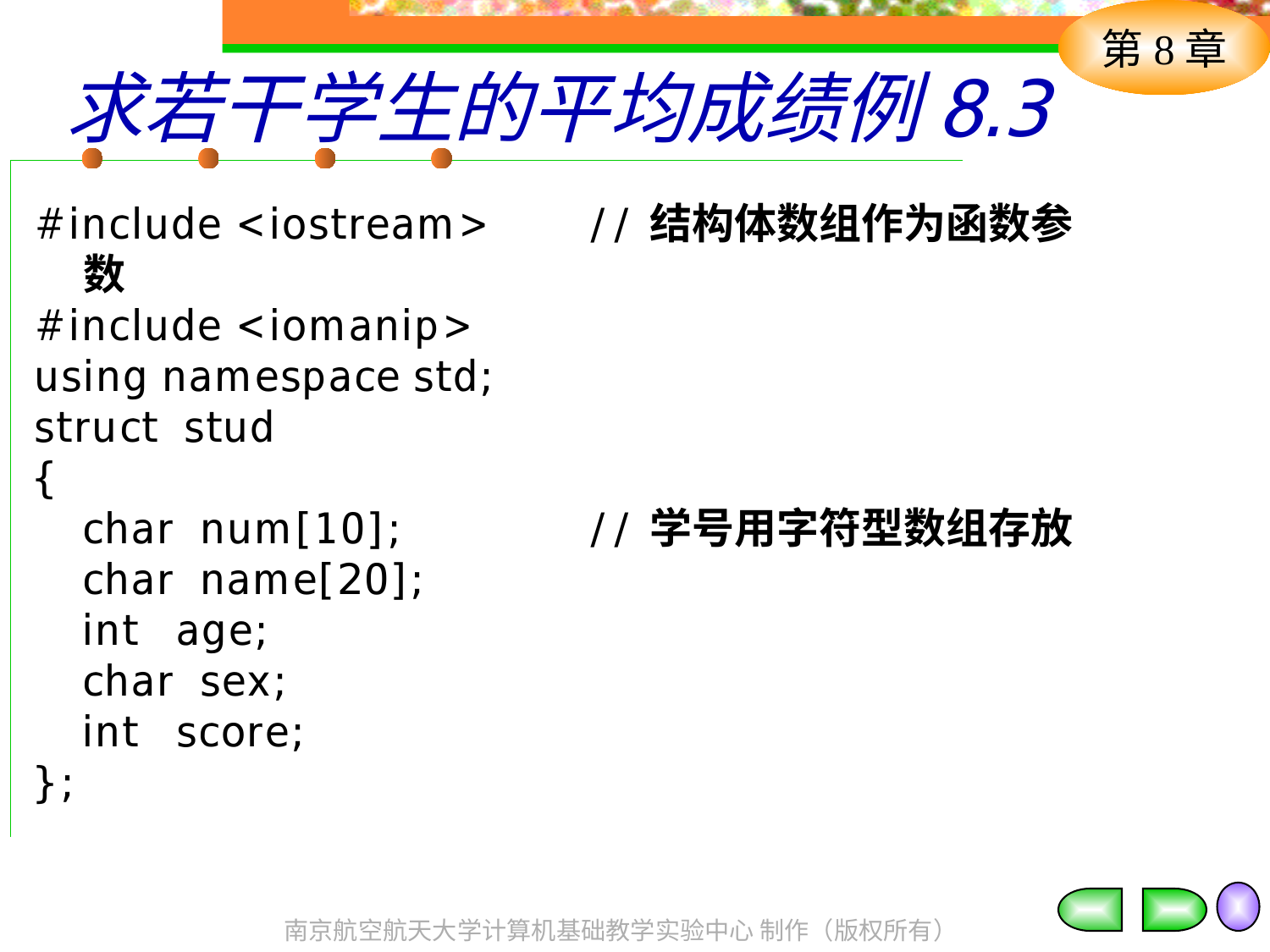

# 求若干学生的平均成绩例8.3
#include <iostream> 	//结构体数组作为函数参数
#include <iomanip>
using namespace std;
struct  stud
{
	char  num[10];		//学号用字符型数组存放
   	char  name[20];
   	int   age;
   	char  sex;
  	int   score;
};